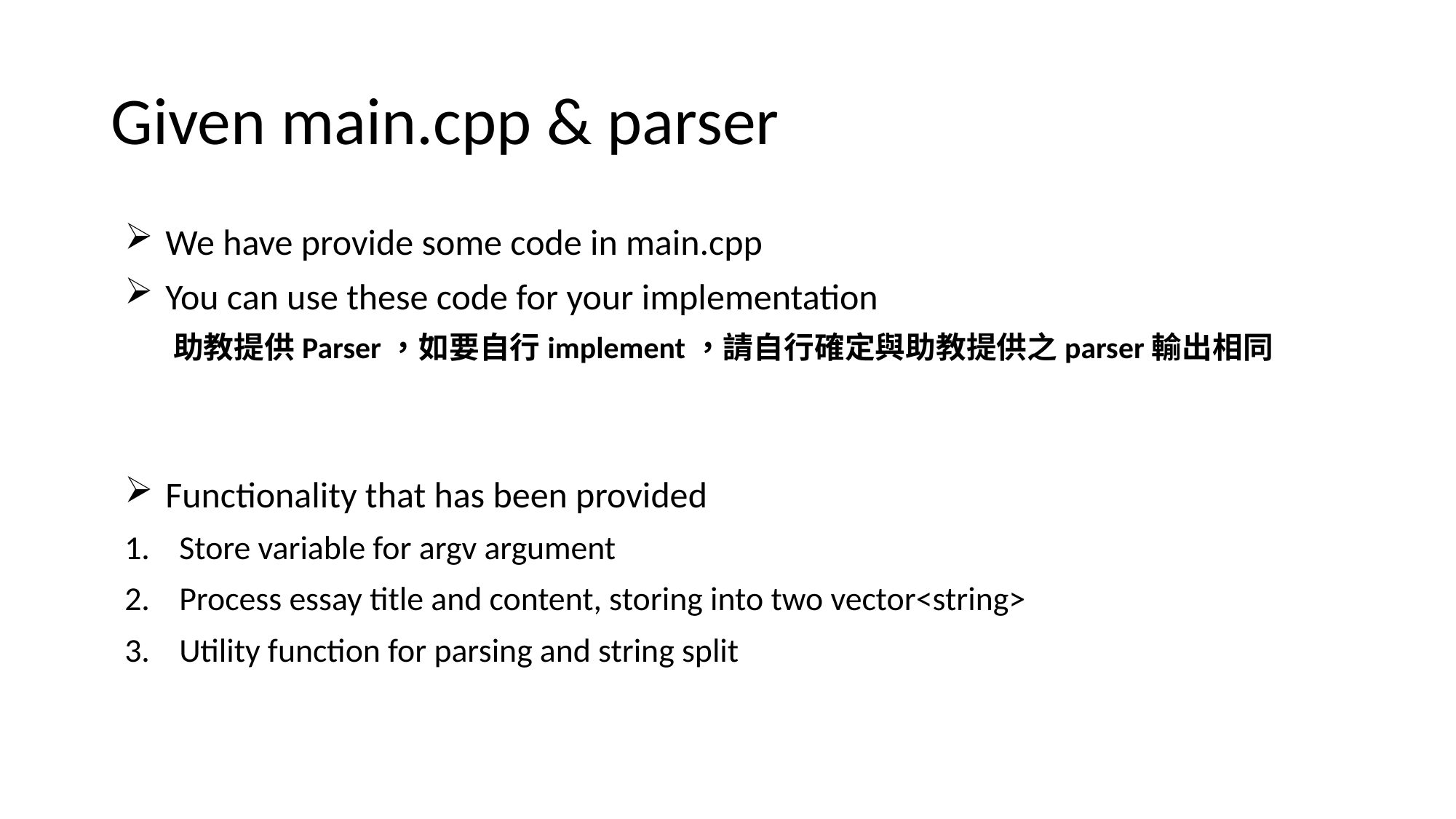

# Given main.cpp & parser
We have provide some code in main.cpp
You can use these code for your implementation
      助教提供Parser，如要自行implement，請自行確定與助教提供之parser輸出相同

Functionality that has been provided
Store variable for argv argument
Process essay title and content, storing into two vector<string>
Utility function for parsing and string split